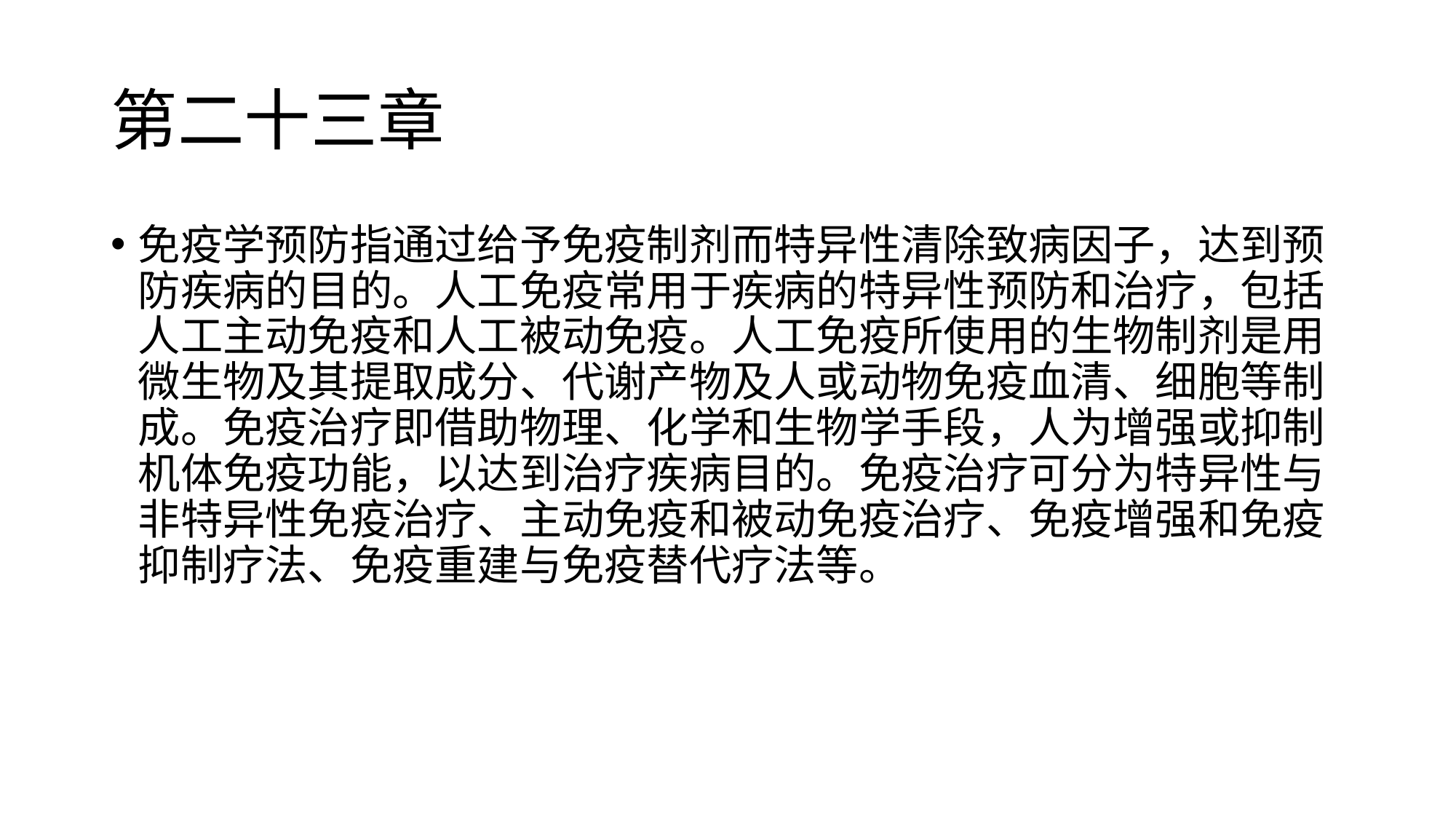

# 第二十三章
免疫学预防指通过给予免疫制剂而特异性清除致病因子，达到预防疾病的目的。人工免疫常用于疾病的特异性预防和治疗，包括人工主动免疫和人工被动免疫。人工免疫所使用的生物制剂是用微生物及其提取成分、代谢产物及人或动物免疫血清、细胞等制成。免疫治疗即借助物理、化学和生物学手段，人为增强或抑制机体免疫功能，以达到治疗疾病目的。免疫治疗可分为特异性与非特异性免疫治疗、主动免疫和被动免疫治疗、免疫增强和免疫抑制疗法、免疫重建与免疫替代疗法等。